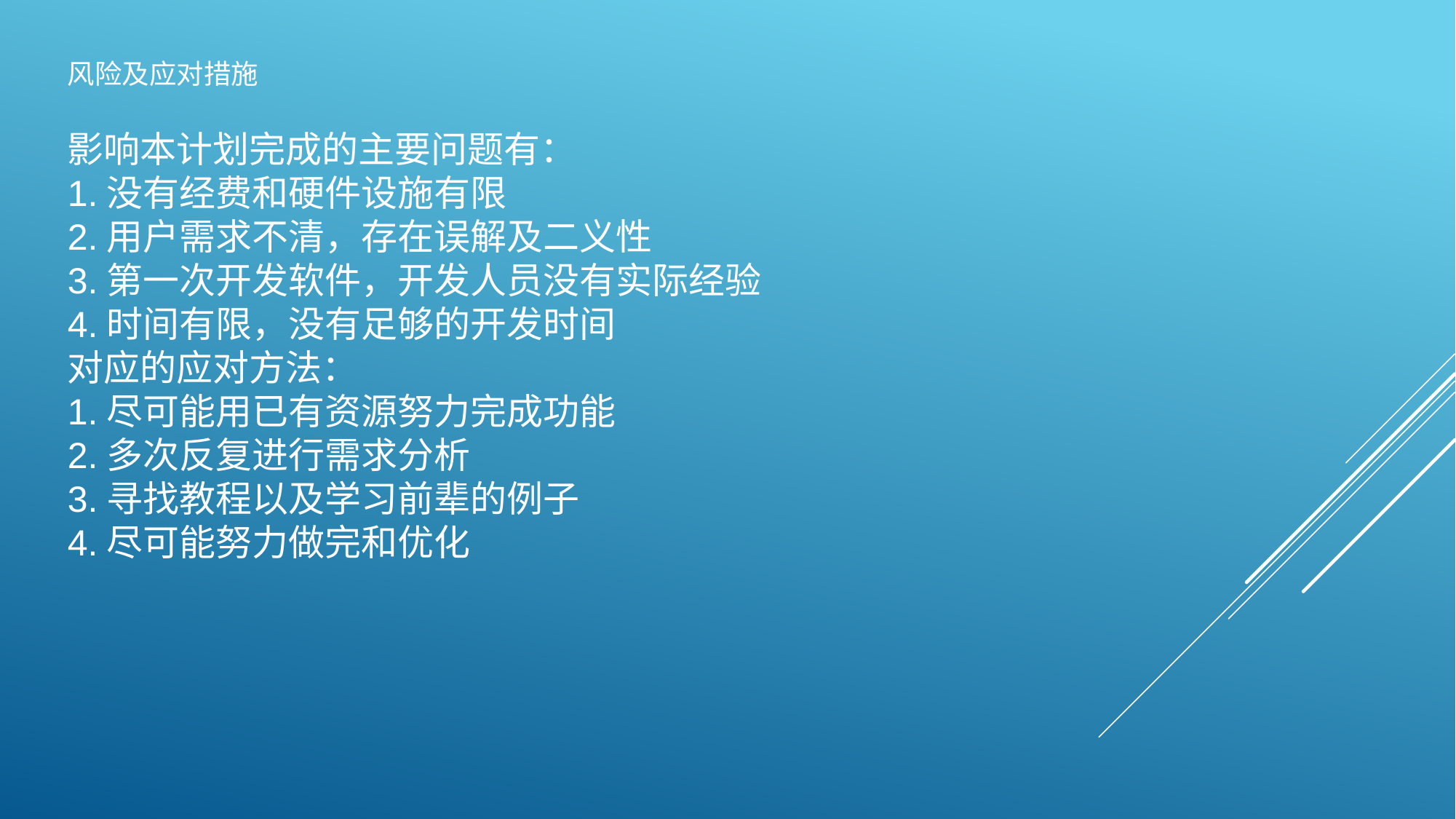

风险及应对措施
影响本计划完成的主要问题有：
1.没有经费和硬件设施有限
2.用户需求不清，存在误解及二义性
3.第一次开发软件，开发人员没有实际经验
4.时间有限，没有足够的开发时间
对应的应对方法：
1.尽可能用已有资源努力完成功能
2.多次反复进行需求分析
3.寻找教程以及学习前辈的例子
4.尽可能努力做完和优化